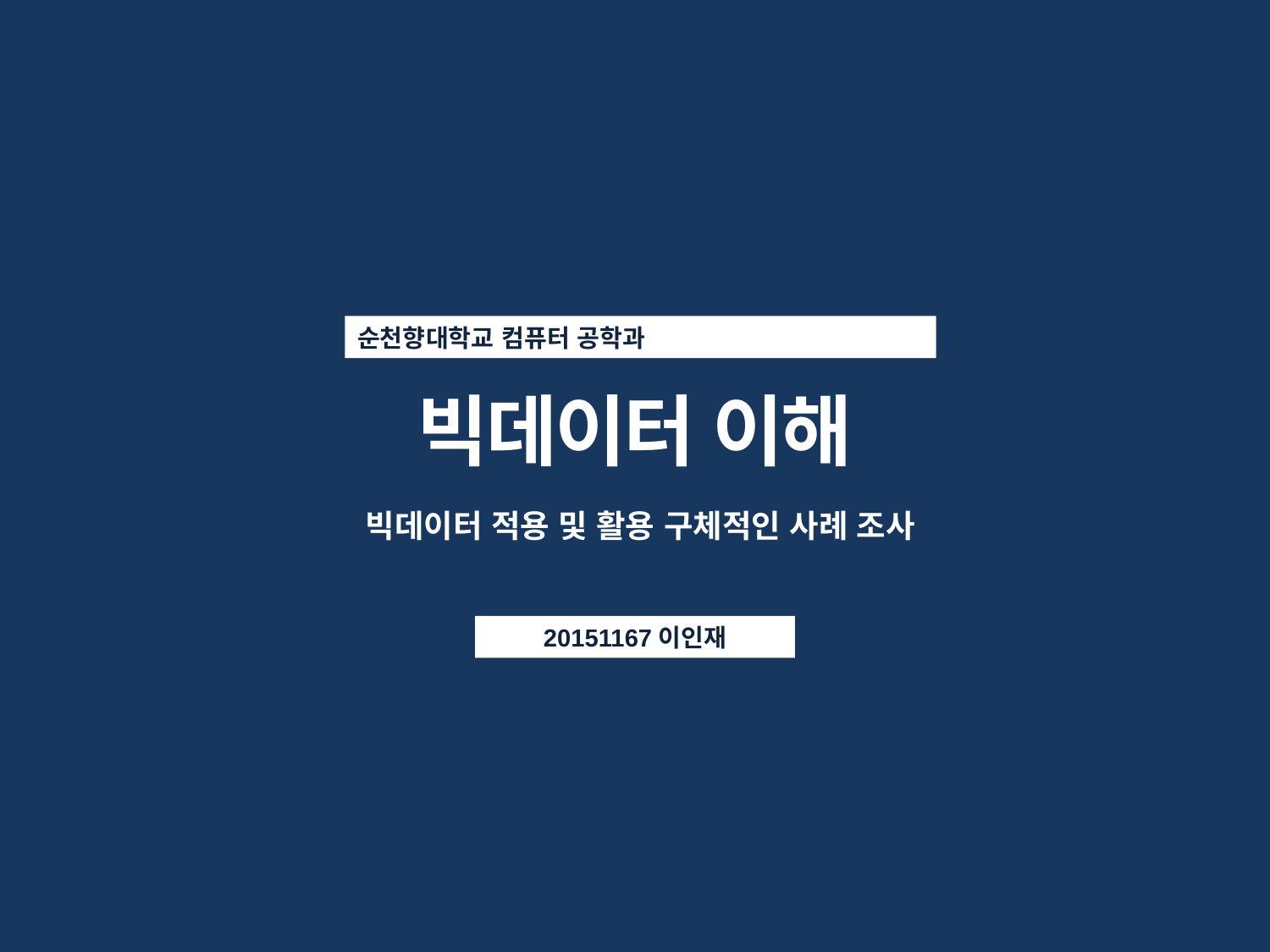

순천향대학교 컴퓨터 공학과
빅데이터 이해
빅데이터 적용 및 활용 구체적인 사례 조사
20151167이인재